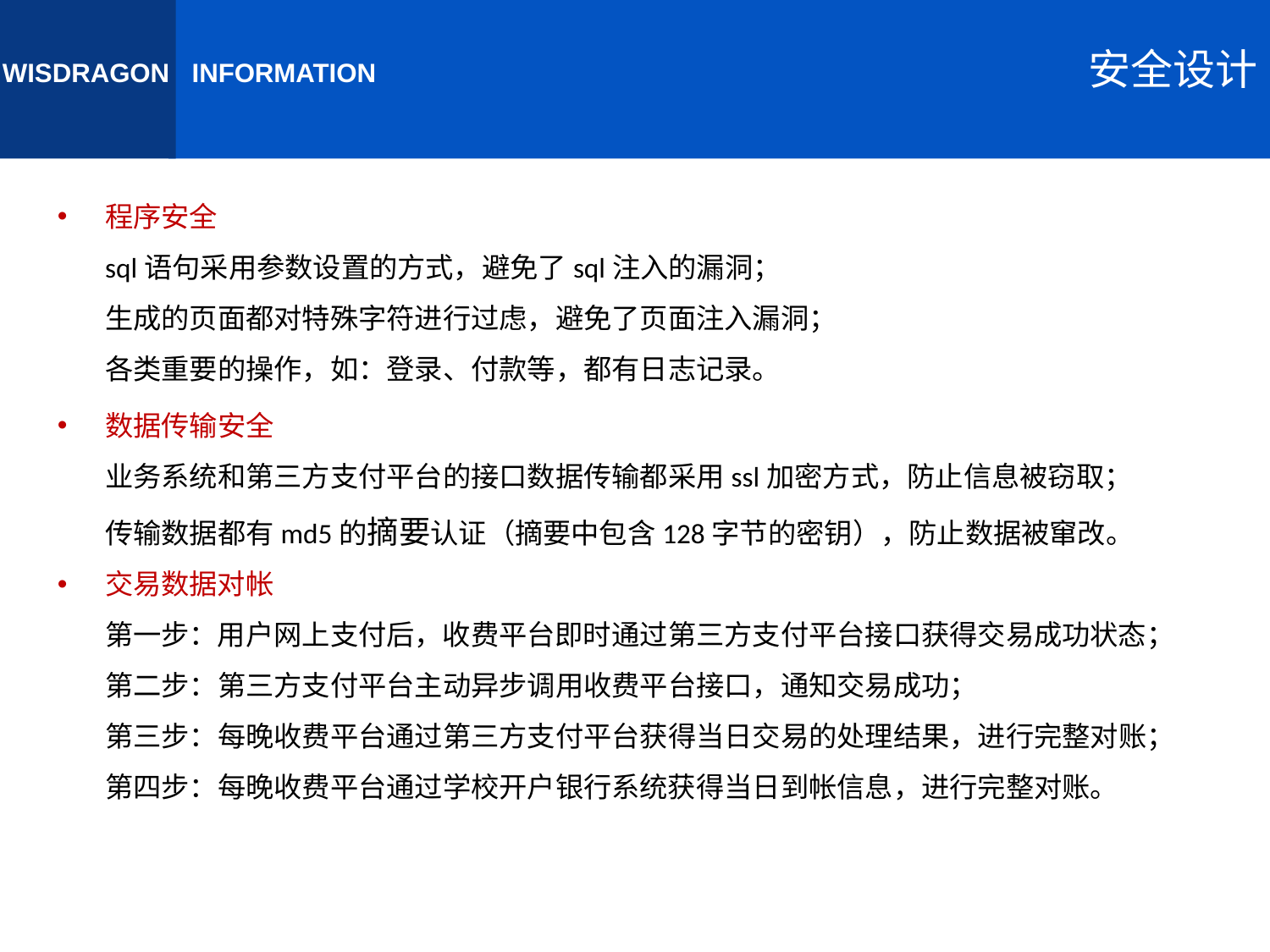

安全设计
程序安全
sql语句采用参数设置的方式，避免了sql注入的漏洞；
生成的页面都对特殊字符进行过虑，避免了页面注入漏洞；
各类重要的操作，如：登录、付款等，都有日志记录。
数据传输安全
业务系统和第三方支付平台的接口数据传输都采用ssl加密方式，防止信息被窃取；
传输数据都有md5的摘要认证（摘要中包含128字节的密钥），防止数据被窜改。
交易数据对帐
第一步：用户网上支付后，收费平台即时通过第三方支付平台接口获得交易成功状态；
第二步：第三方支付平台主动异步调用收费平台接口，通知交易成功；
第三步：每晚收费平台通过第三方支付平台获得当日交易的处理结果，进行完整对账；
第四步：每晚收费平台通过学校开户银行系统获得当日到帐信息，进行完整对账。